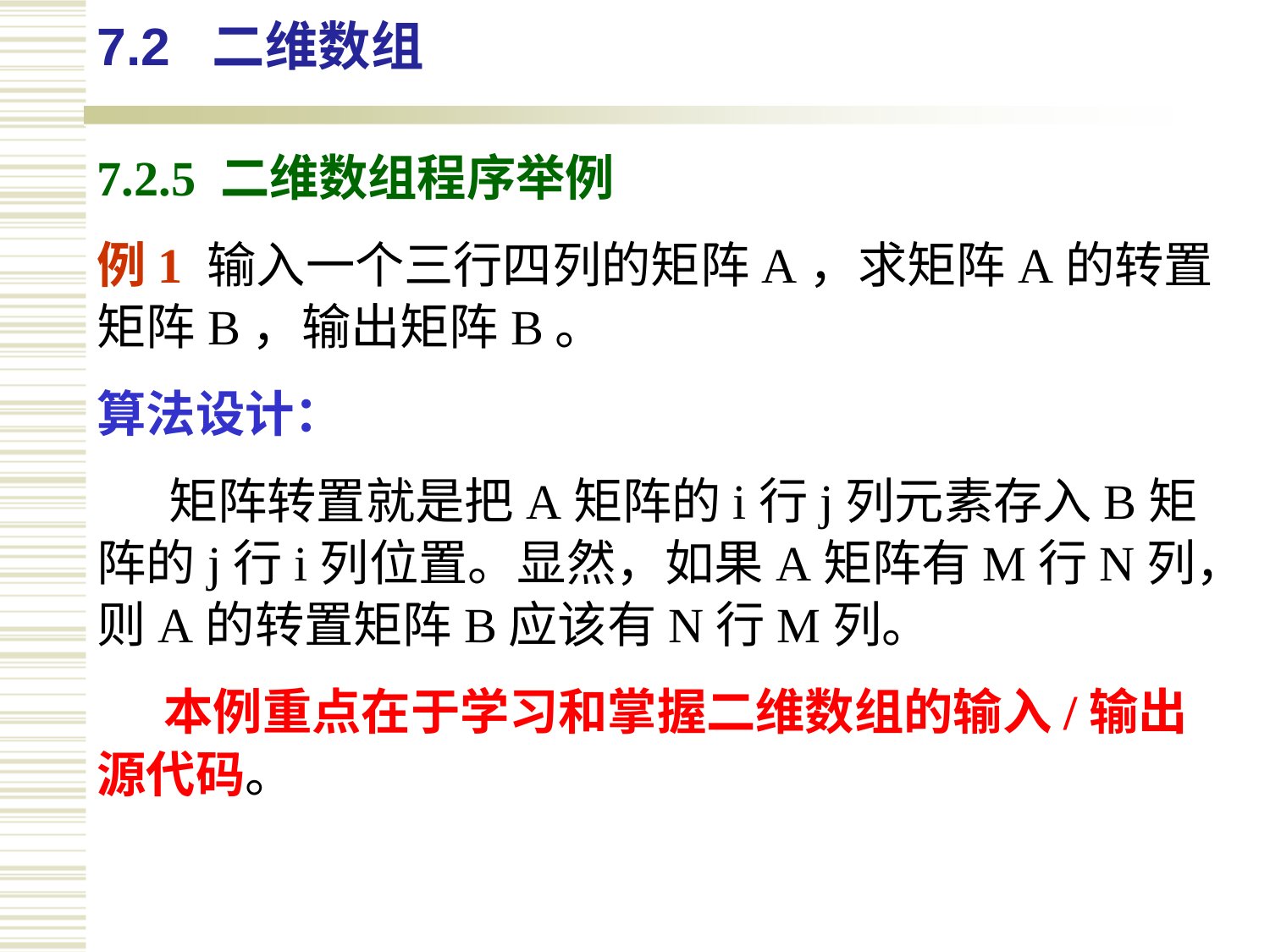

7.2  二维数组
7.2.5 二维数组程序举例
例1 输入一个三行四列的矩阵A，求矩阵A的转置矩阵B，输出矩阵B。
算法设计：
　  矩阵转置就是把A矩阵的i行j列元素存入B矩阵的j行i列位置。显然，如果A矩阵有M行N列，则A的转置矩阵B应该有N行M列。
     本例重点在于学习和掌握二维数组的输入/输出源代码。